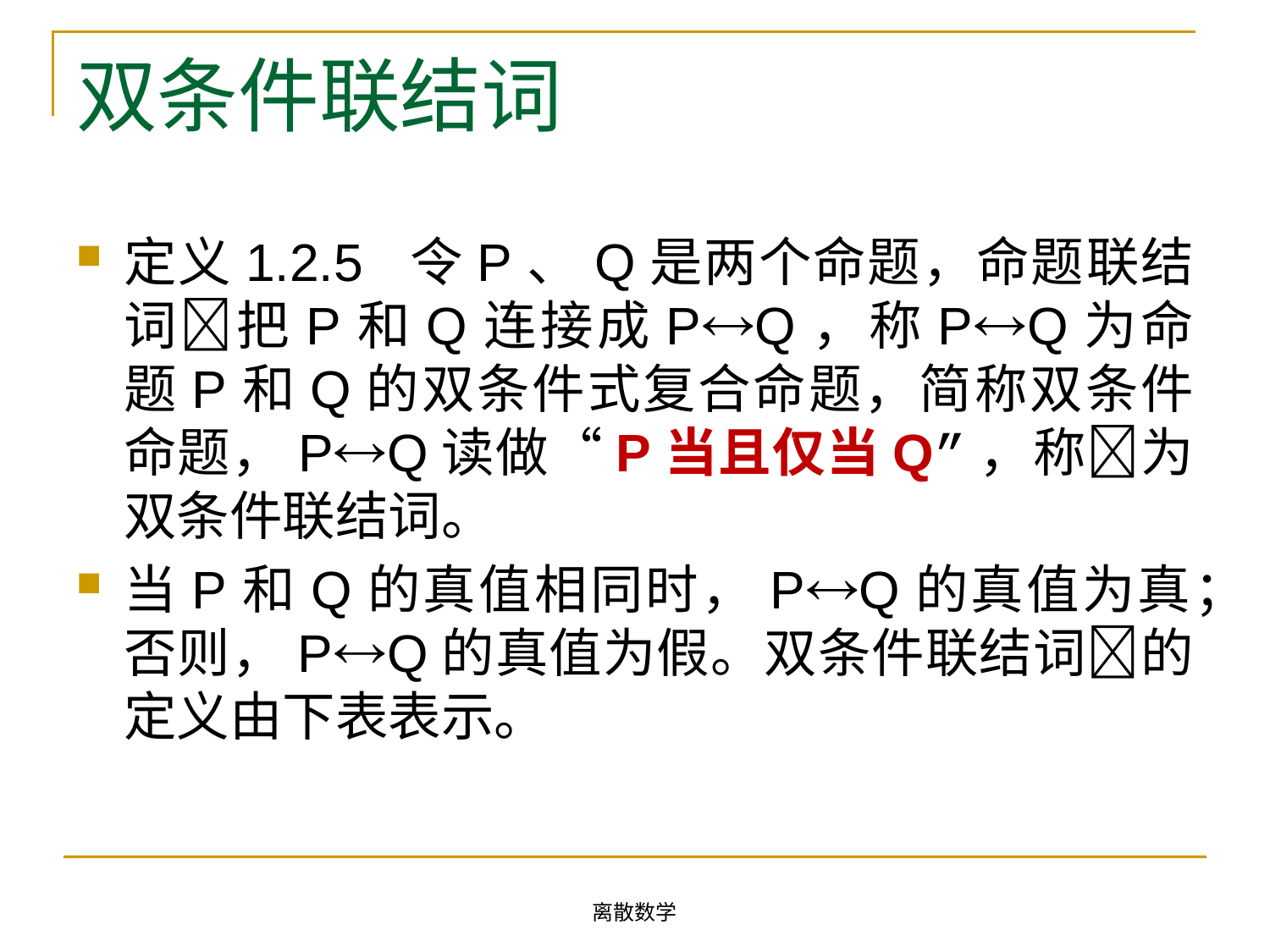

# 双条件联结词
定义1.2.5  令P、Q是两个命题，命题联结词↔把P和Q连接成P↔Q，称P↔Q为命题P和Q的双条件式复合命题，简称双条件命题，P↔Q读做“P当且仅当Q”，称↔为双条件联结词。
当P和Q的真值相同时，P↔Q的真值为真；否则，P↔Q的真值为假。双条件联结词↔的定义由下表表示。

29
离散数学